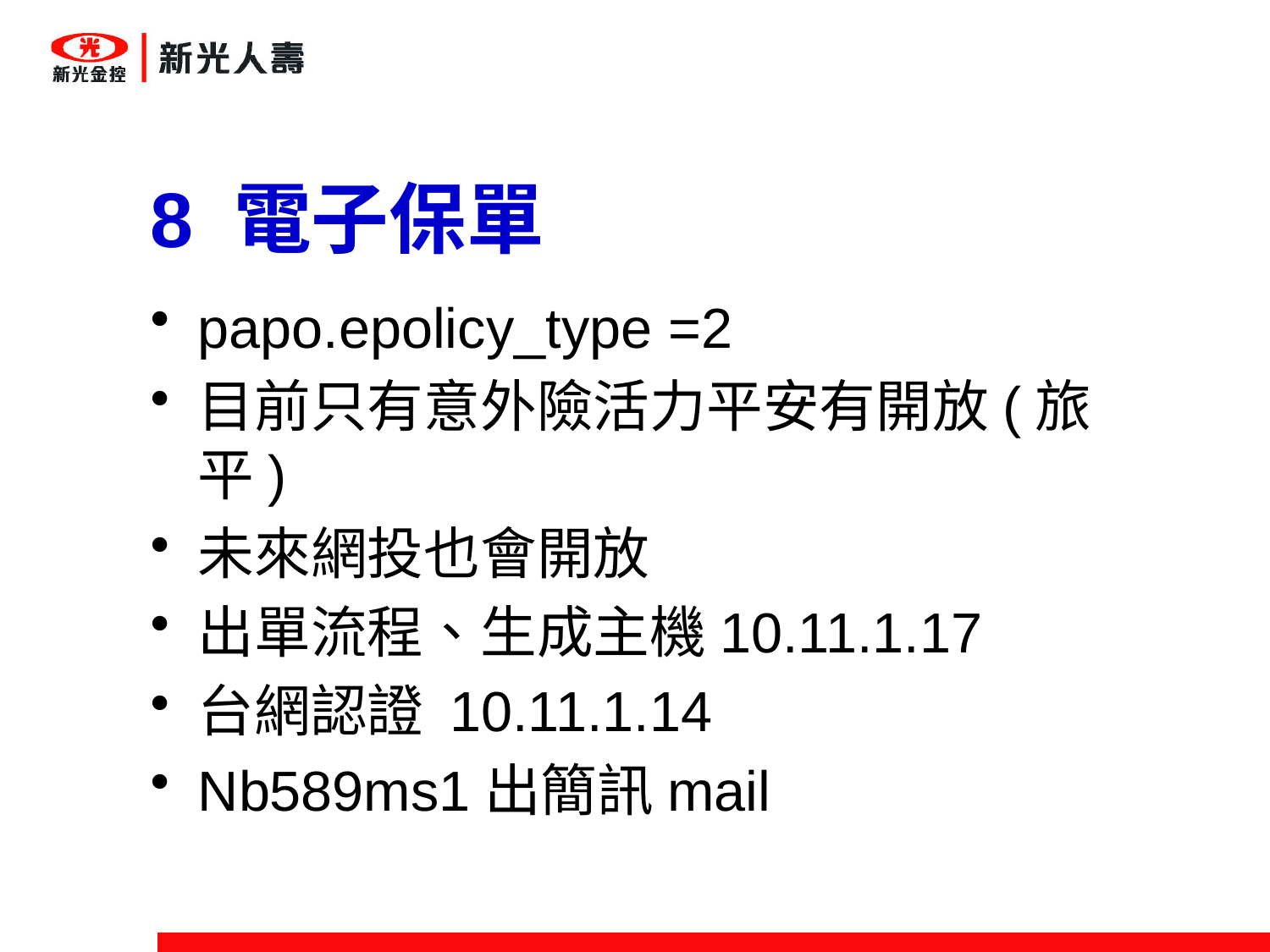

# 8 電子保單
papo.epolicy_type =2
目前只有意外險活力平安有開放(旅平)
未來網投也會開放
出單流程、生成主機10.11.1.17
台網認證 10.11.1.14
Nb589ms1出簡訊mail